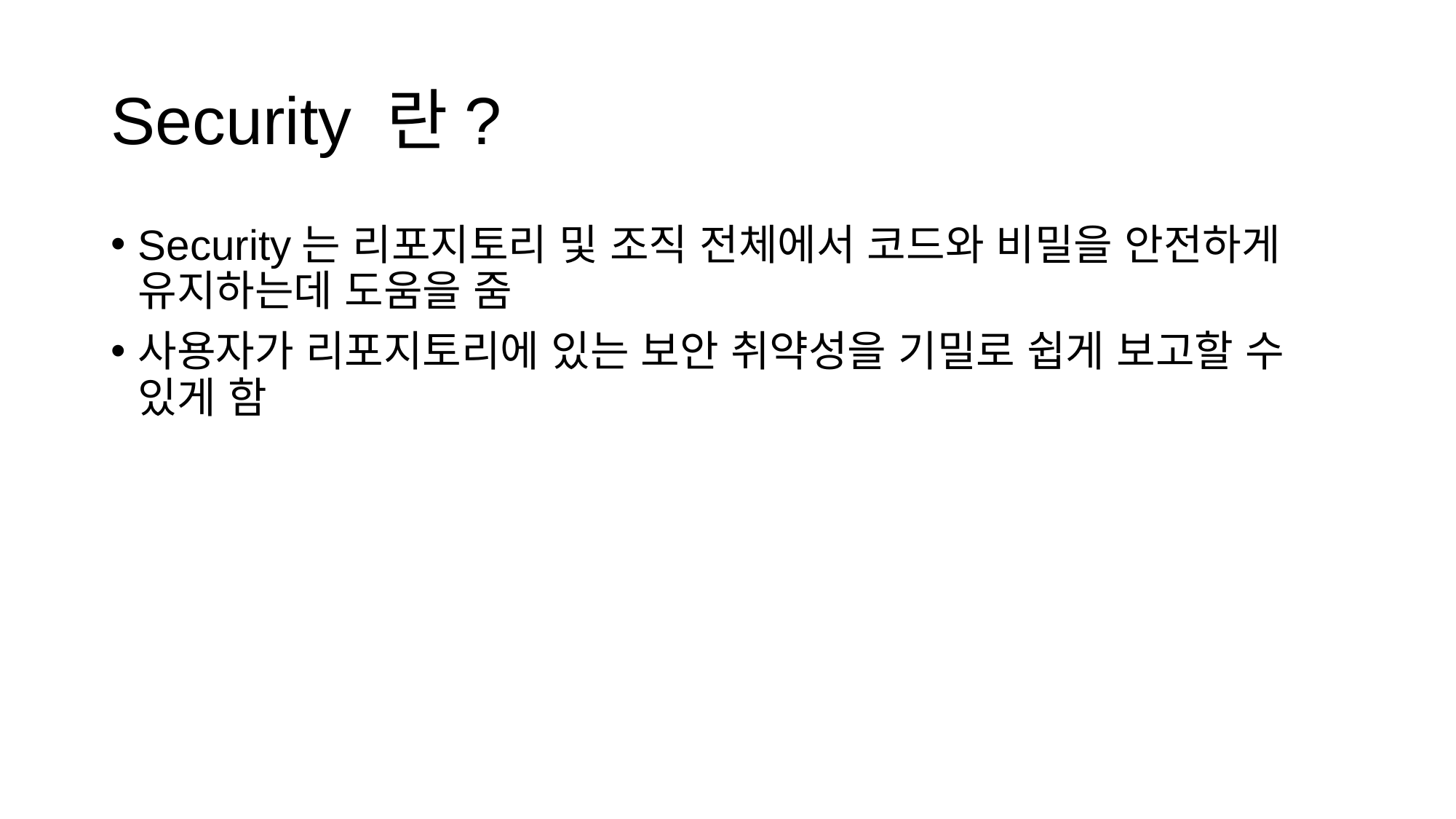

# Security 란?
Security는 리포지토리 및 조직 전체에서 코드와 비밀을 안전하게 유지하는데 도움을 줌
사용자가 리포지토리에 있는 보안 취약성을 기밀로 쉽게 보고할 수 있게 함